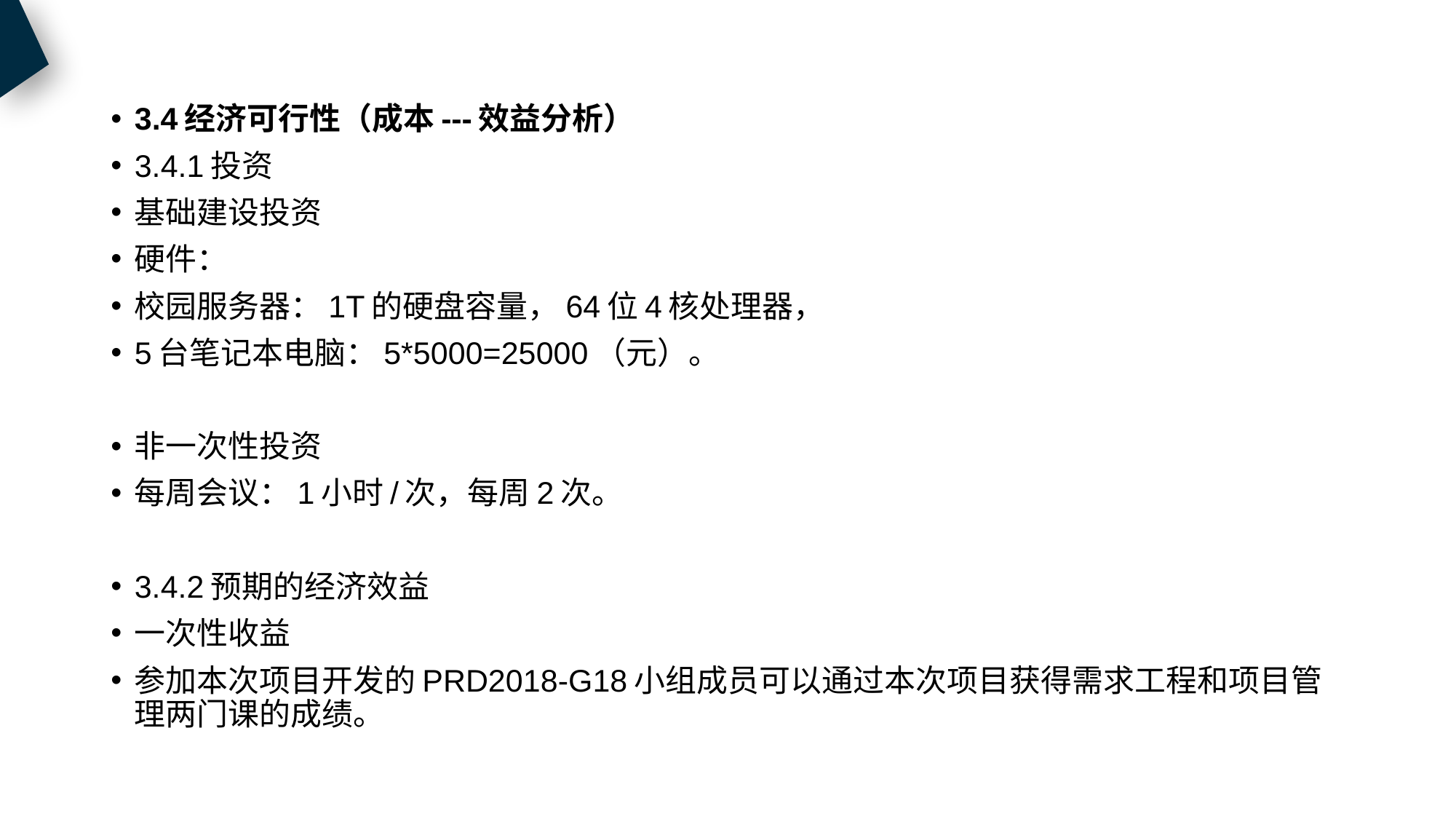

3.4经济可行性（成本---效益分析）
3.4.1投资
基础建设投资
硬件：
校园服务器：1T的硬盘容量，64位4核处理器，
5台笔记本电脑：5*5000=25000（元）。

非一次性投资
每周会议：1小时/次，每周2次。

3.4.2预期的经济效益
一次性收益
参加本次项目开发的PRD2018-G18小组成员可以通过本次项目获得需求工程和项目管理两门课的成绩。